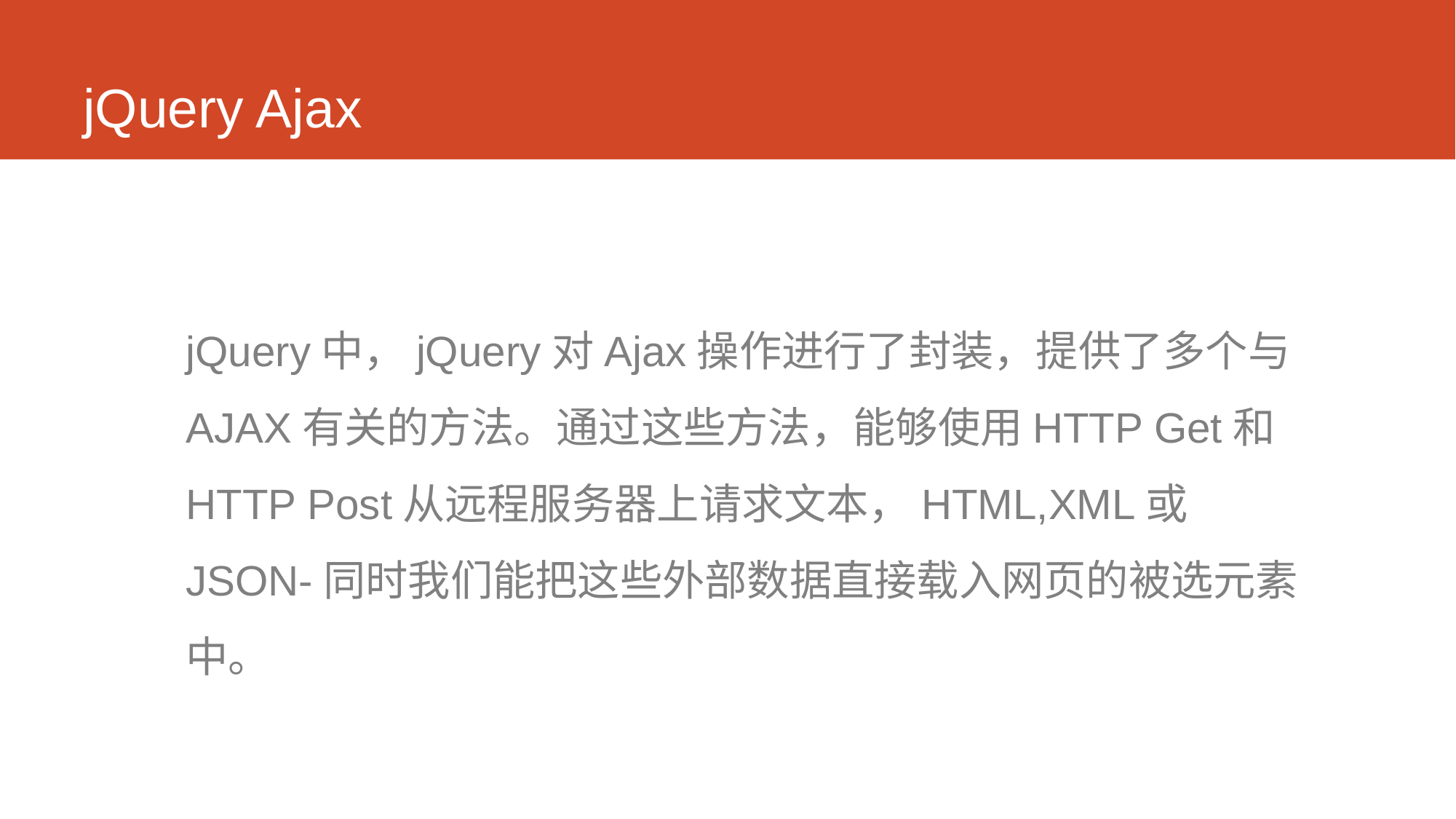

# jQuery Ajax
jQuery中，jQuery对Ajax操作进行了封装，提供了多个与AJAX有关的方法。通过这些方法，能够使用HTTP Get和HTTP Post从远程服务器上请求文本，HTML,XML或JSON-同时我们能把这些外部数据直接载入网页的被选元素中。